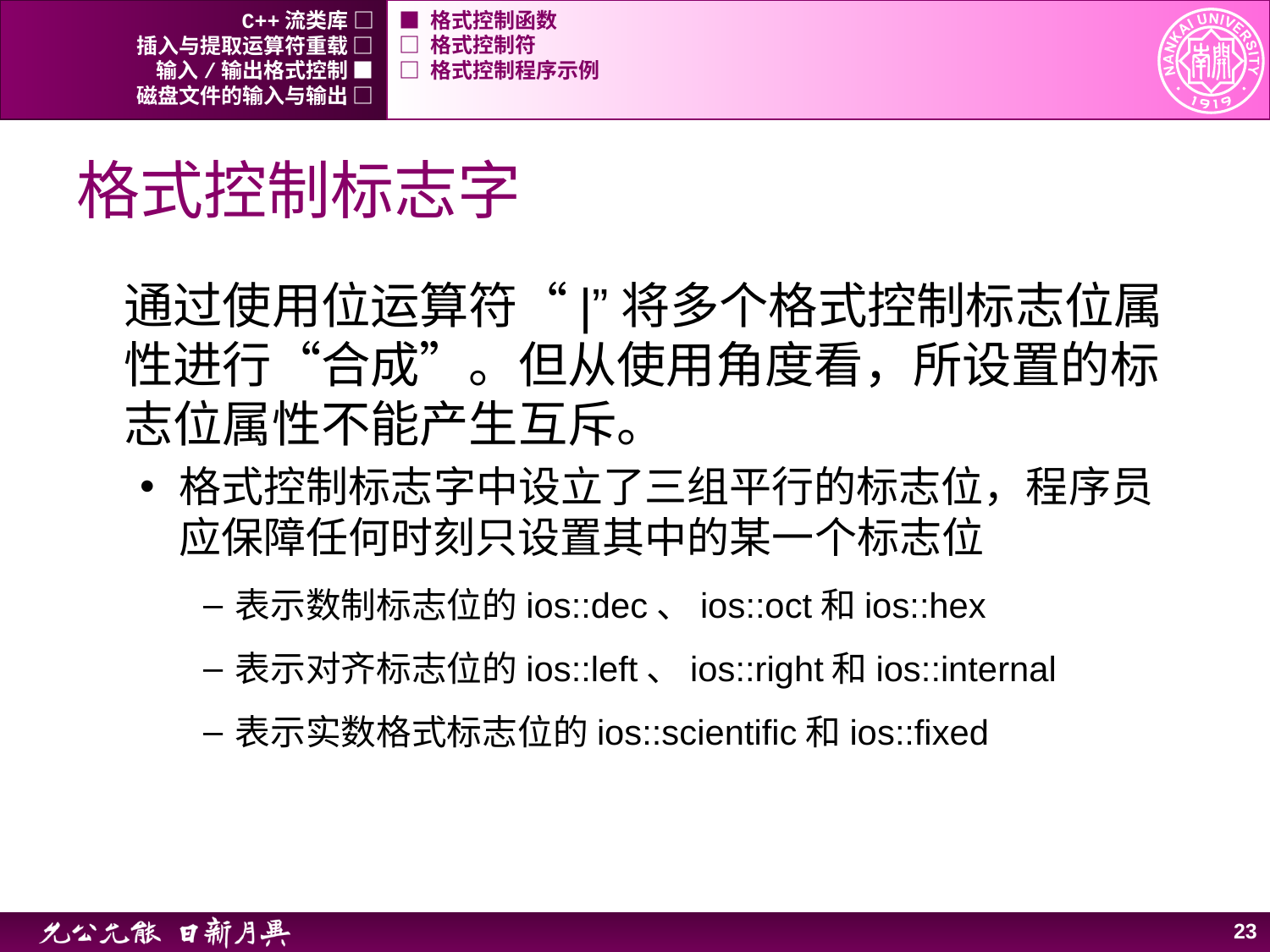

C++流类库 □
■ 格式控制函数
插入与提取运算符重载 □
□ 格式控制符
输入/输出格式控制 ■
□ 格式控制程序示例
磁盘文件的输入与输出 □
# 格式控制标志字
通过使用位运算符“|”将多个格式控制标志位属性进行“合成”。但从使用角度看，所设置的标志位属性不能产生互斥。
格式控制标志字中设立了三组平行的标志位，程序员应保障任何时刻只设置其中的某一个标志位
表示数制标志位的ios::dec、ios::oct和ios::hex
表示对齐标志位的ios::left、ios::right和ios::internal
表示实数格式标志位的ios::scientific和ios::fixed
23